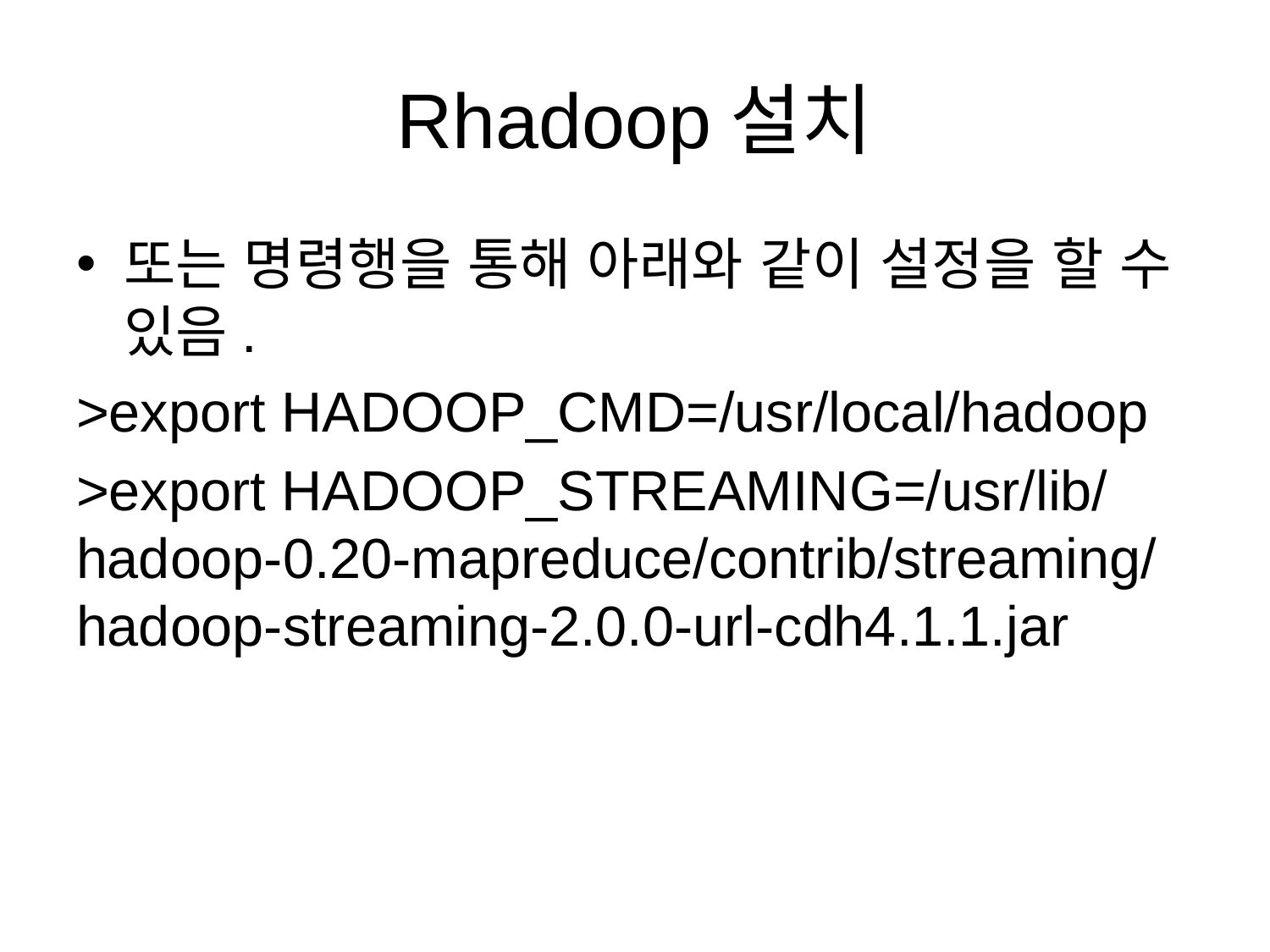

# Rhadoop설치
또는 명령행을 통해 아래와 같이 설정을 할 수 있음.
>export HADOOP_CMD=/usr/local/hadoop
>export HADOOP_STREAMING=/usr/lib/hadoop-0.20-mapreduce/contrib/streaming/hadoop-streaming-2.0.0-url-cdh4.1.1.jar